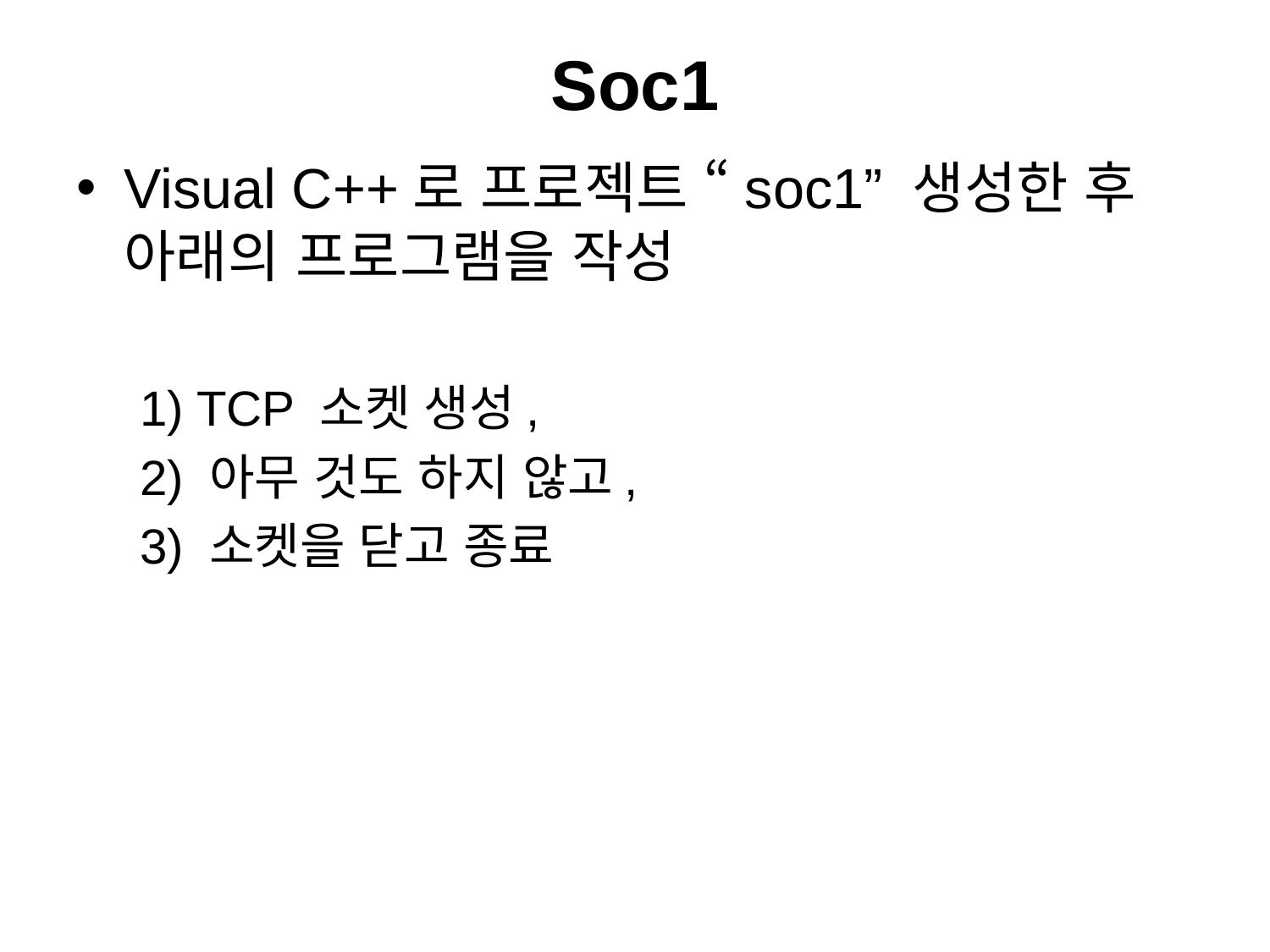

# Soc1
Visual C++로 프로젝트 “soc1” 생성한 후 아래의 프로그램을 작성

1) TCP 소켓 생성,
2) 아무 것도 하지 않고,
3) 소켓을 닫고 종료